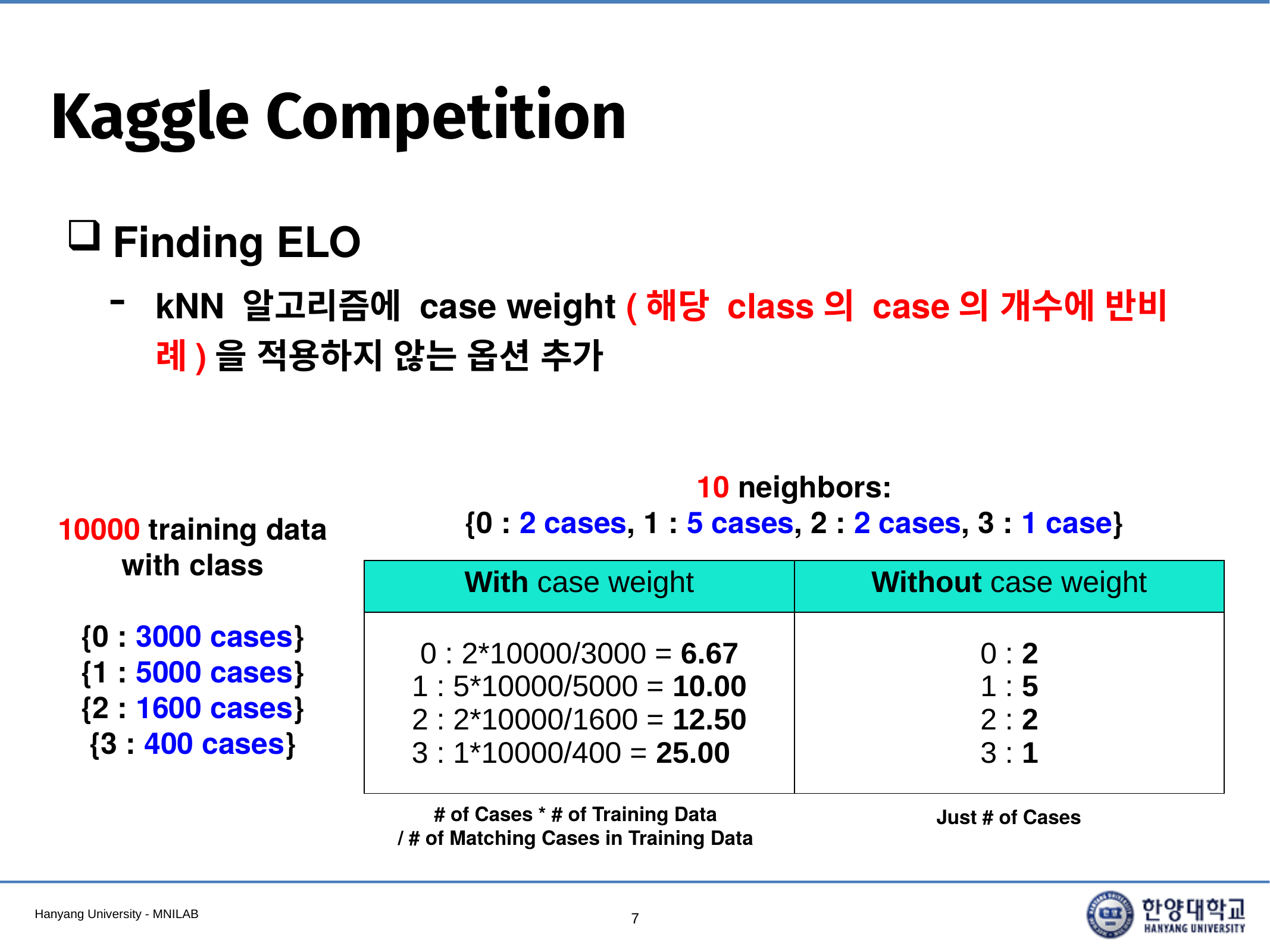

# Kaggle Competition
Finding ELO
kNN 알고리즘에 case weight (해당 class의 case의 개수에 반비례)을 적용하지 않는 옵션 추가

10 neighbors:
{0 : 2 cases, 1 : 5 cases, 2 : 2 cases, 3 : 1 case}
10000 training data with class

{0 : 3000 cases}
{1 : 5000 cases}
{2 : 1600 cases}
{3 : 400 cases}
| With case weight | Without case weight |
| --- | --- |
| 0 : 2\*10000/3000 = 6.67 1 : 5\*10000/5000 = 10.00 2 : 2\*10000/1600 = 12.50 3 : 1\*10000/400 = 25.00 | 0 : 2 1 : 5 2 : 2 3 : 1 |
# of Cases * # of Training Data
/ # of Matching Cases in Training Data
Just # of Cases
7